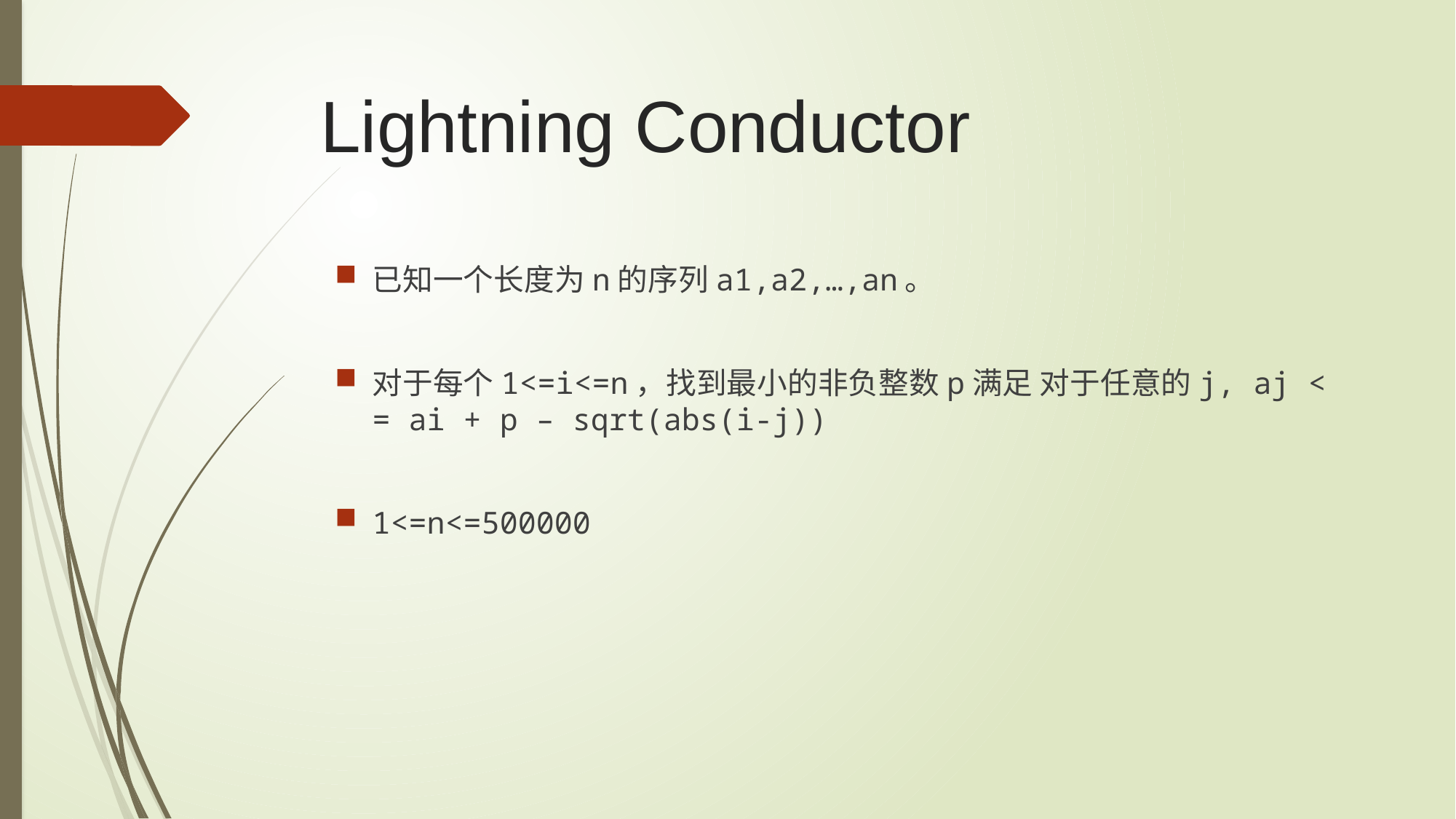

# Lightning Conductor
已知一个长度为n的序列a1,a2,…,an。

对于每个1<=i<=n，找到最小的非负整数p满足 对于任意的j, aj < = ai + p – sqrt(abs(i-j))

1<=n<=500000